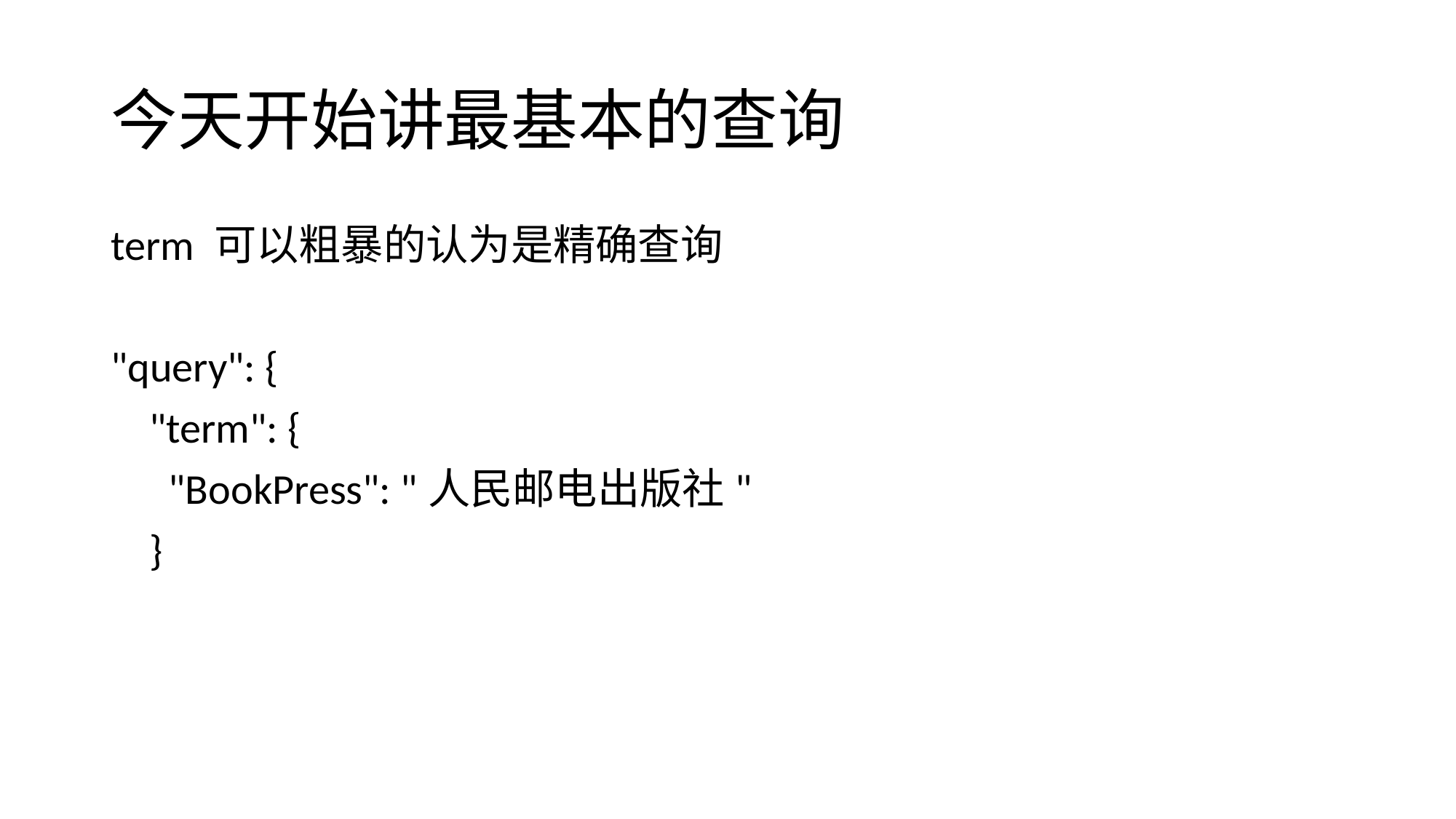

# 今天开始讲最基本的查询
term 可以粗暴的认为是精确查询

"query": {
    "term": {
      "BookPress": "人民邮电出版社"
    }